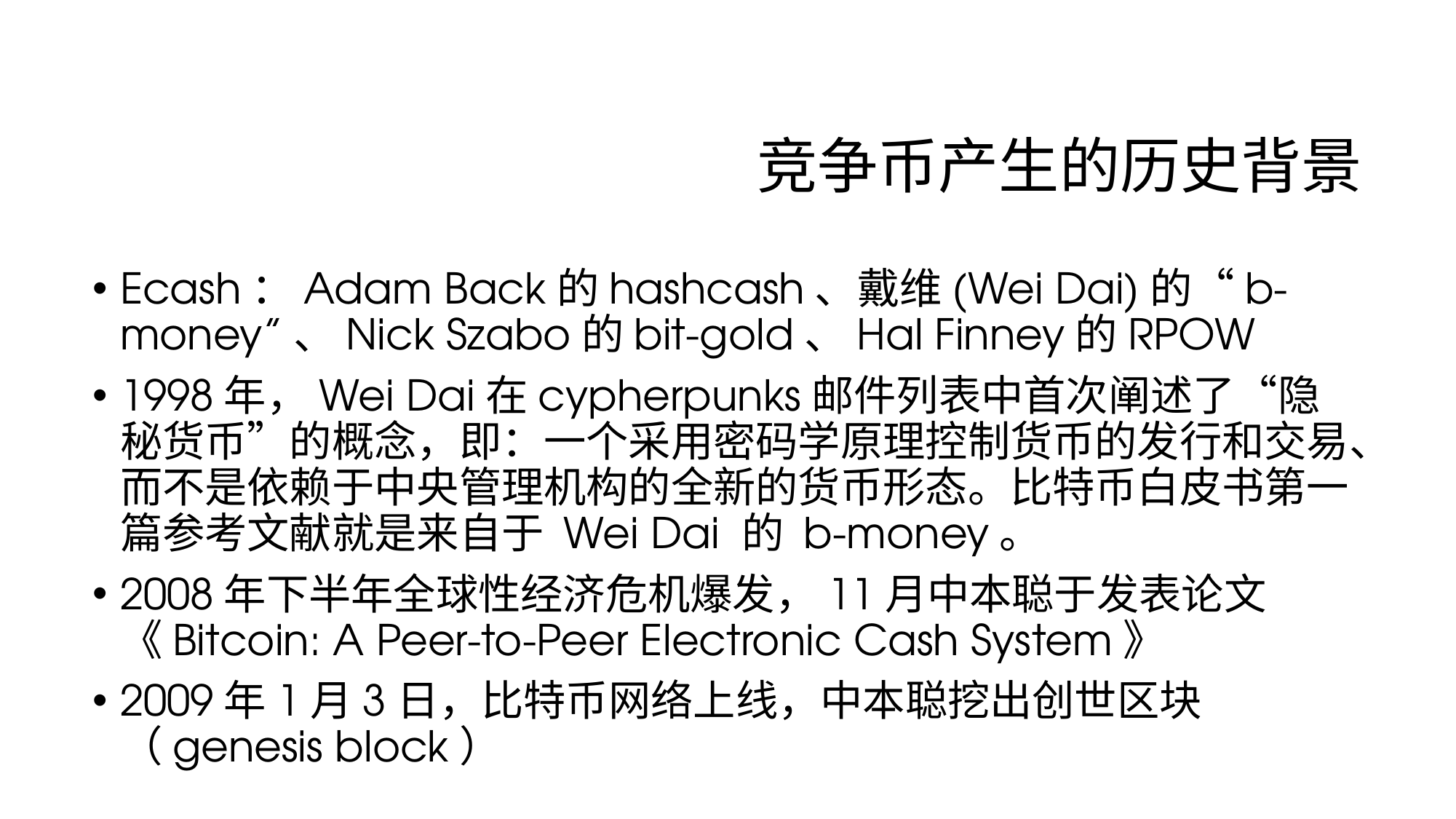

# 竞争币产生的历史背景
Ecash：Adam Back的hashcash、戴维(Wei Dai)的“b-money”、Nick Szabo的bit-gold、Hal Finney的RPOW
1998年，Wei Dai在cypherpunks邮件列表中首次阐述了“隐秘货币”的概念，即：一个采用密码学原理控制货币的发行和交易、而不是依赖于中央管理机构的全新的货币形态。比特币白皮书第一篇参考文献就是来自于 Wei Dai 的 b-money。
2008年下半年全球性经济危机爆发，11月中本聪于发表论文《Bitcoin: A Peer-to-Peer Electronic Cash System》
2009年1月3日，比特币网络上线，中本聪挖出创世区块（genesis block）